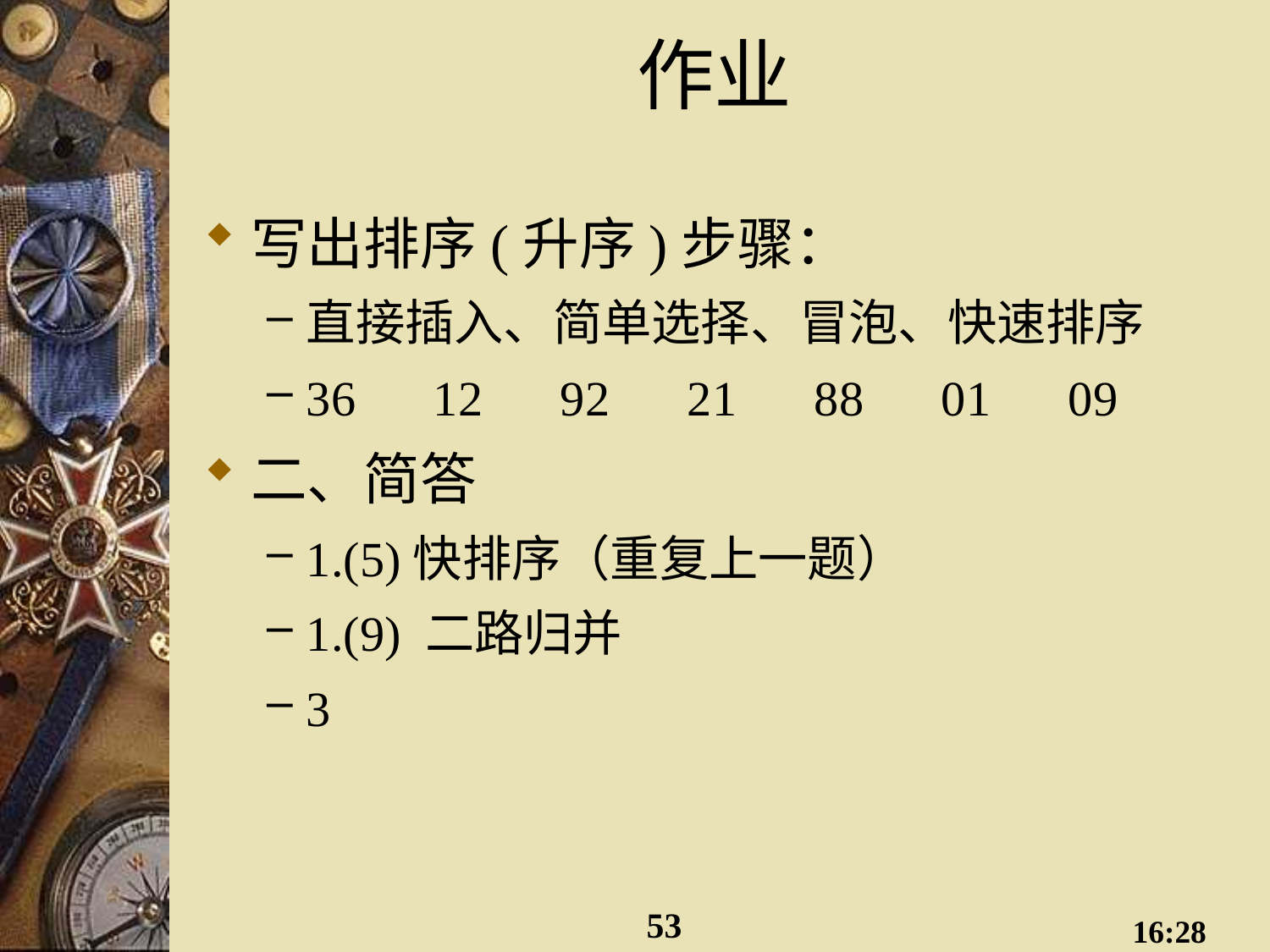

# 作业
写出排序(升序)步骤：
直接插入、简单选择、冒泡、快速排序
36	12	92	21	88	01	09
二、简答
1.(5)快排序（重复上一题）
1.(9) 二路归并
3